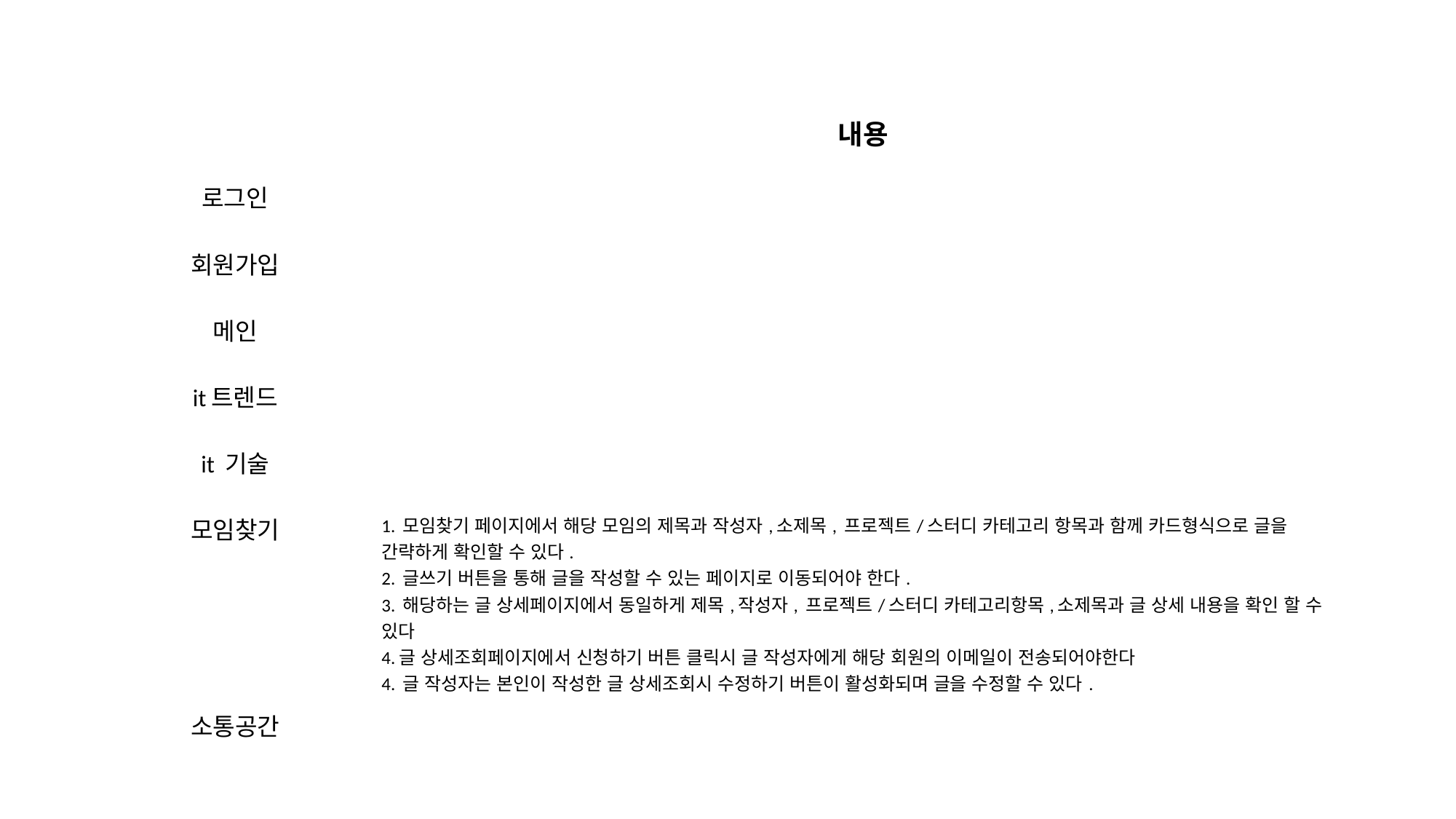

|  | 내용 |
| --- | --- |
| 로그인 |  |
| 회원가입 |  |
| 메인 |  |
| it트렌드 |  |
| it 기술 |  |
| 모임찾기 | 1. 모임찾기 페이지에서 해당 모임의 제목과 작성자,소제목, 프로젝트/스터디 카테고리 항목과 함께 카드형식으로 글을 간략하게 확인할 수 있다. 2. 글쓰기 버튼을 통해 글을 작성할 수 있는 페이지로 이동되어야 한다. 3. 해당하는 글 상세페이지에서 동일하게 제목,작성자, 프로젝트/스터디 카테고리항목,소제목과 글 상세 내용을 확인 할 수 있다 4.글 상세조회페이지에서 신청하기 버튼 클릭시 글 작성자에게 해당 회원의 이메일이 전송되어야한다 4. 글 작성자는 본인이 작성한 글 상세조회시 수정하기 버튼이 활성화되며 글을 수정할 수 있다. |
| 소통공간 |  |